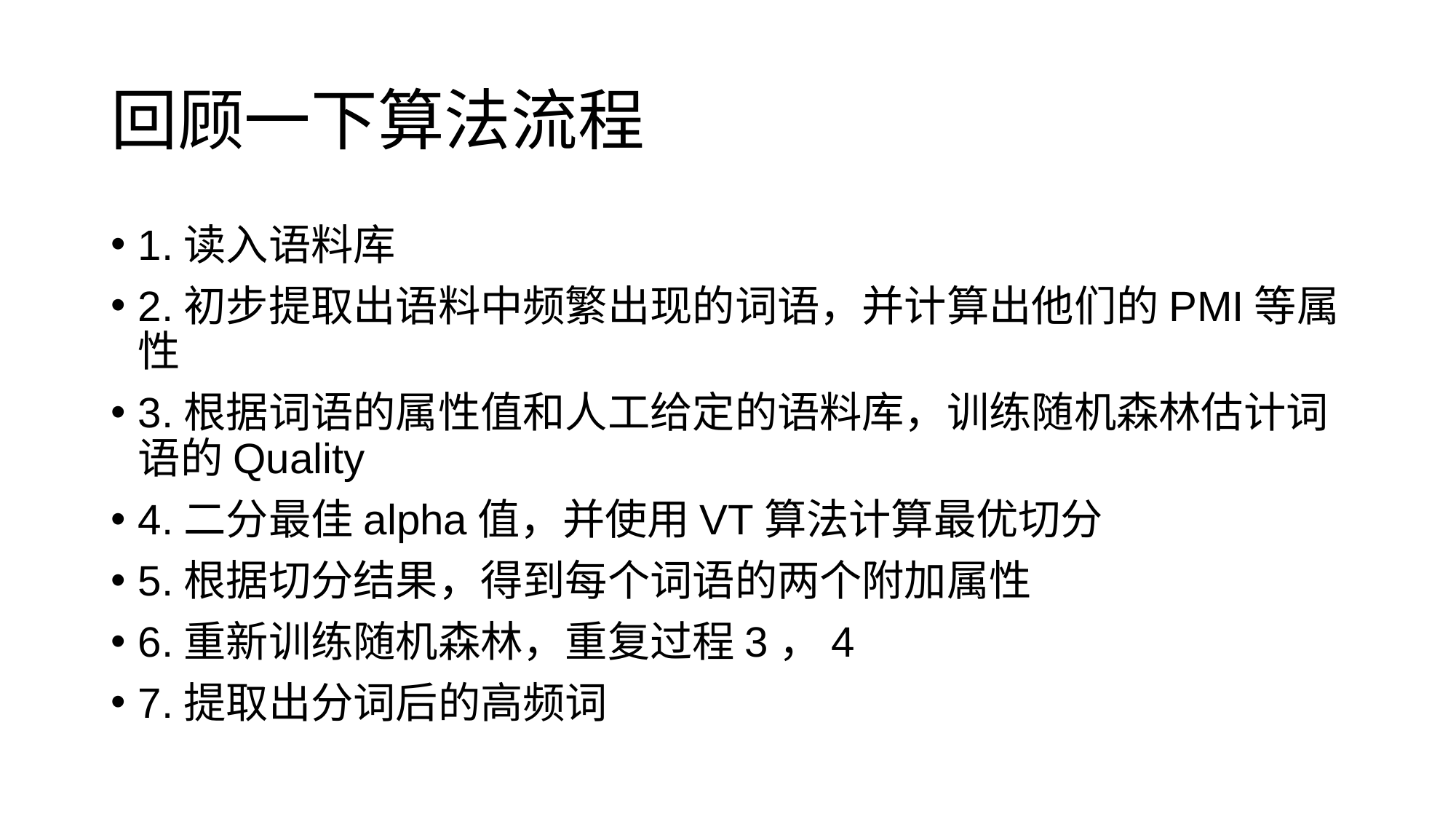

# 回顾一下算法流程
1.读入语料库
2.初步提取出语料中频繁出现的词语，并计算出他们的PMI等属性
3.根据词语的属性值和人工给定的语料库，训练随机森林估计词语的Quality
4.二分最佳alpha值，并使用VT算法计算最优切分
5.根据切分结果，得到每个词语的两个附加属性
6.重新训练随机森林，重复过程3，4
7.提取出分词后的高频词